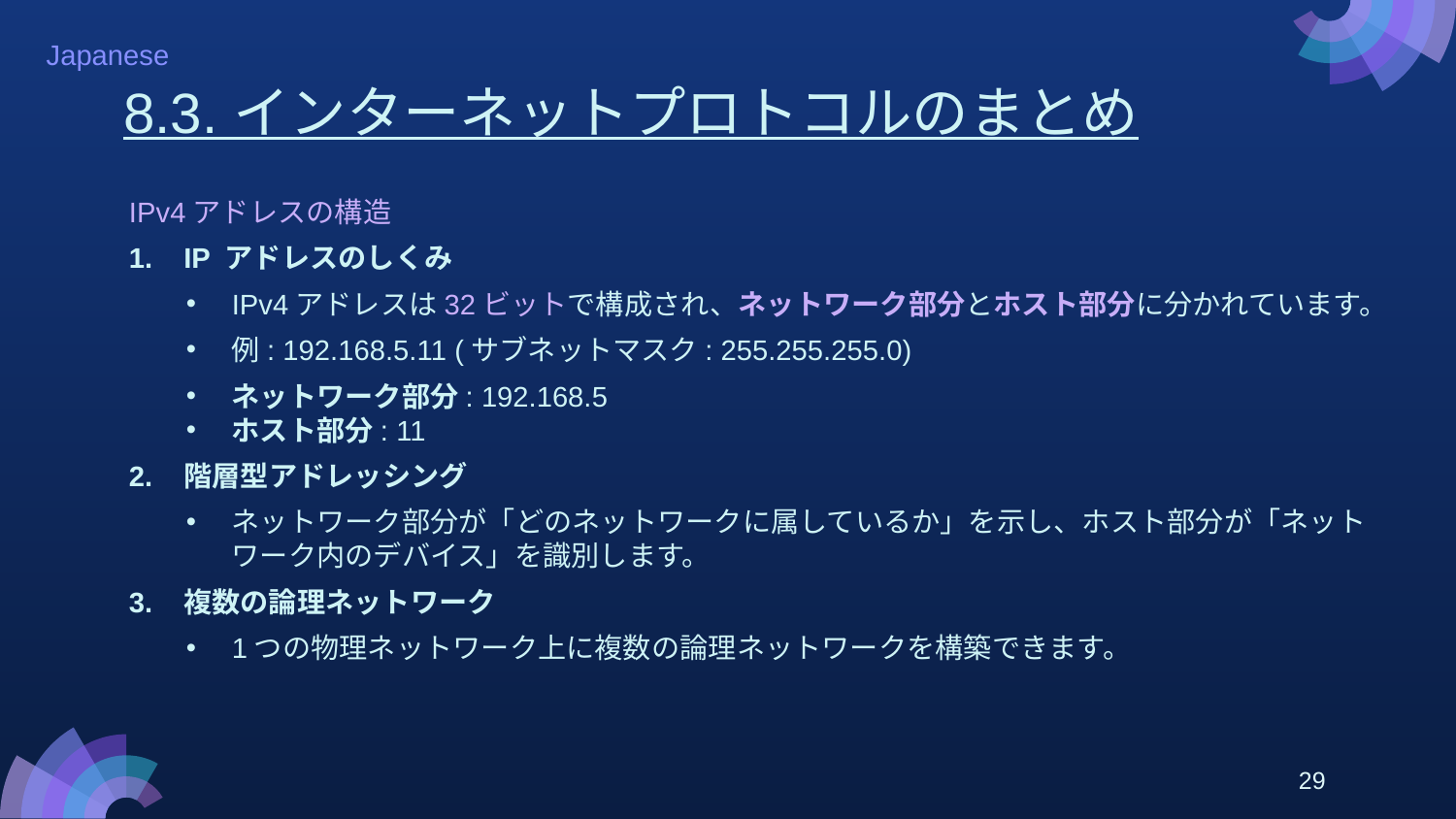

# 8.3. インターネットプロトコルのまとめ
IPv4アドレスの構造
IP アドレスのしくみ
IPv4アドレスは32ビットで構成され、ネットワーク部分とホスト部分に分かれています。
例: 192.168.5.11 (サブネットマスク: 255.255.255.0)
ネットワーク部分: 192.168.5
ホスト部分: 11
階層型アドレッシング
ネットワーク部分が「どのネットワークに属しているか」を示し、ホスト部分が「ネットワーク内のデバイス」を識別します。
複数の論理ネットワーク
1つの物理ネットワーク上に複数の論理ネットワークを構築できます。
29